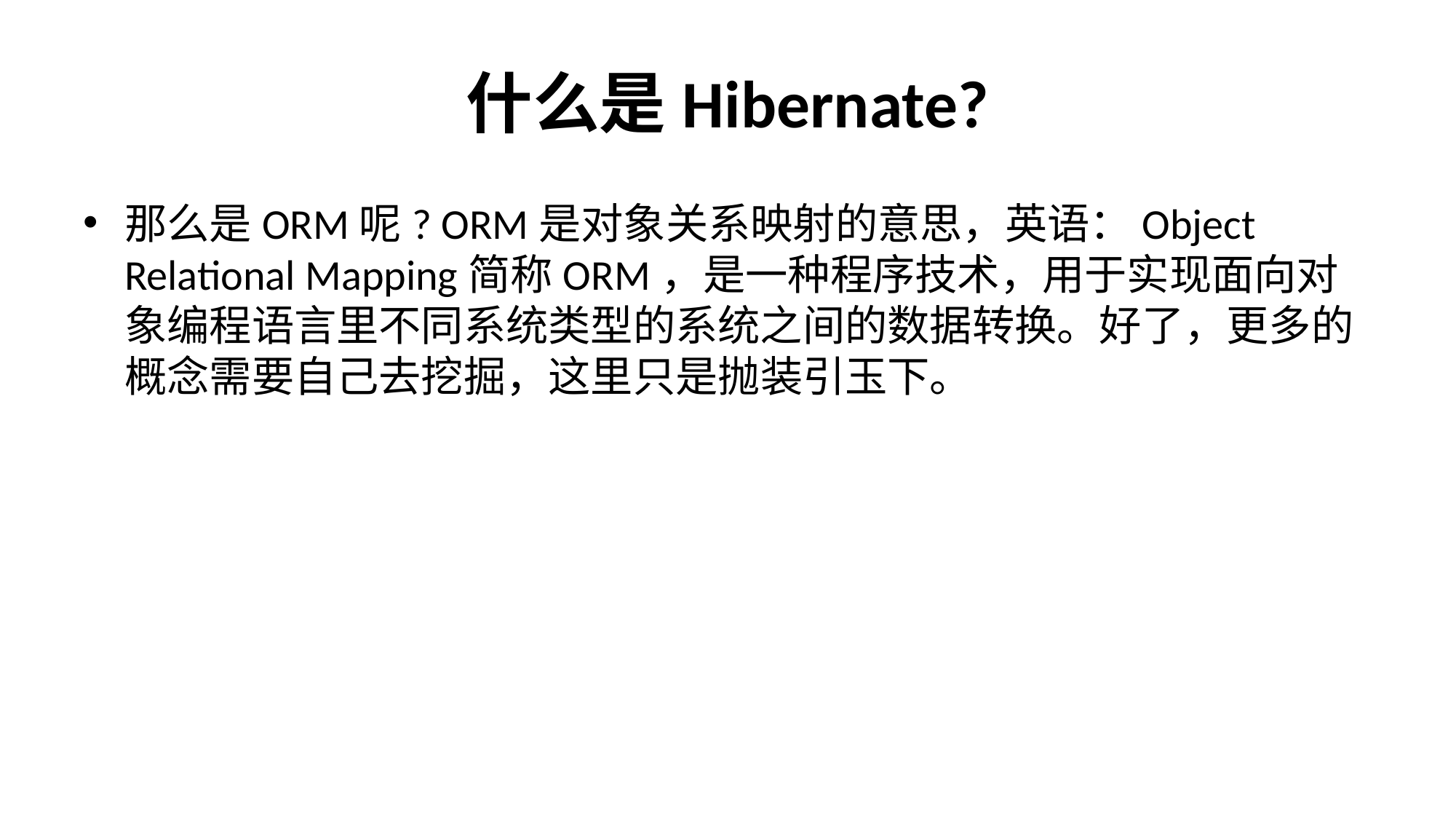

# 什么是Hibernate?
那么是ORM呢? ORM是对象关系映射的意思，英语：Object Relational Mapping简称ORM，是一种程序技术，用于实现面向对象编程语言里不同系统类型的系统之间的数据转换。好了，更多的概念需要自己去挖掘，这里只是抛装引玉下。